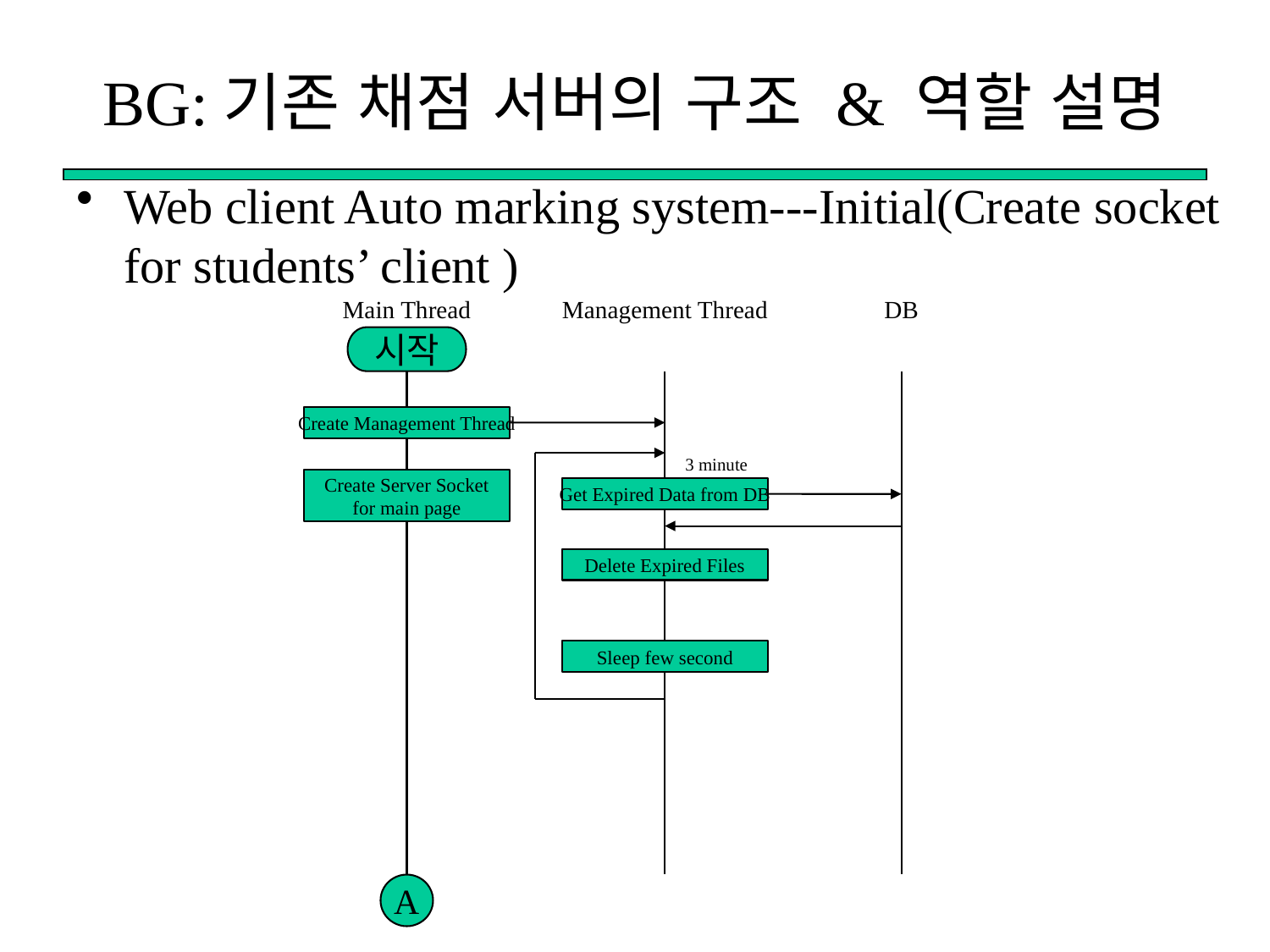

# BG:기존 채점 서버의 구조 & 역할 설명
Web client Auto marking system---Initial(Create socket for students’ client )

Main Thread
Management Thread
DB
시작
Create Management Thread
3 minute
Create Server Socket
for main page
Get Expired Data from DB
Delete Expired Files
Sleep few second
A